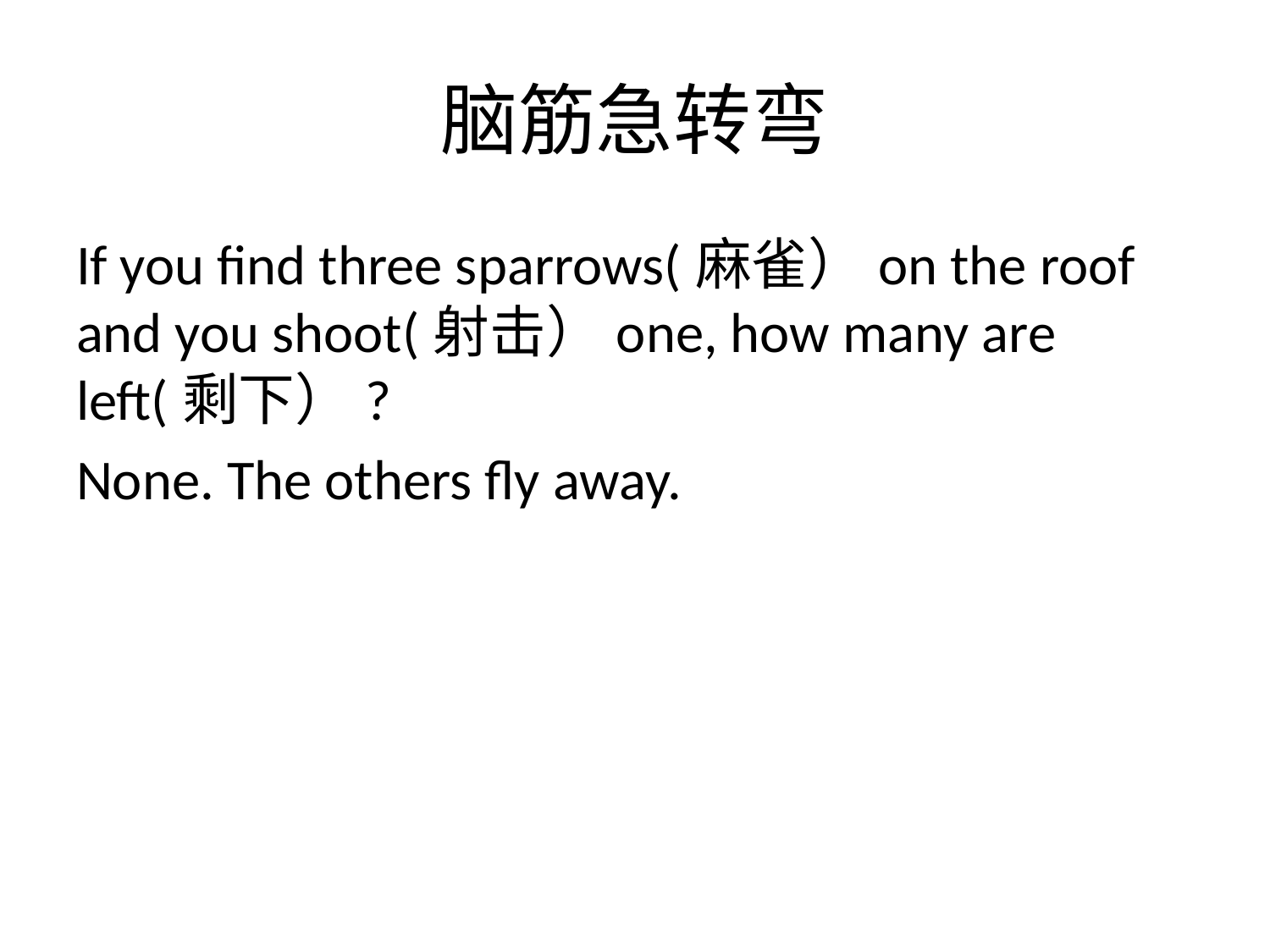

# 脑筋急转弯
If you find three sparrows(麻雀）on the roof and you shoot(射击）one, how many are left(剩下）?
None. The others fly away.